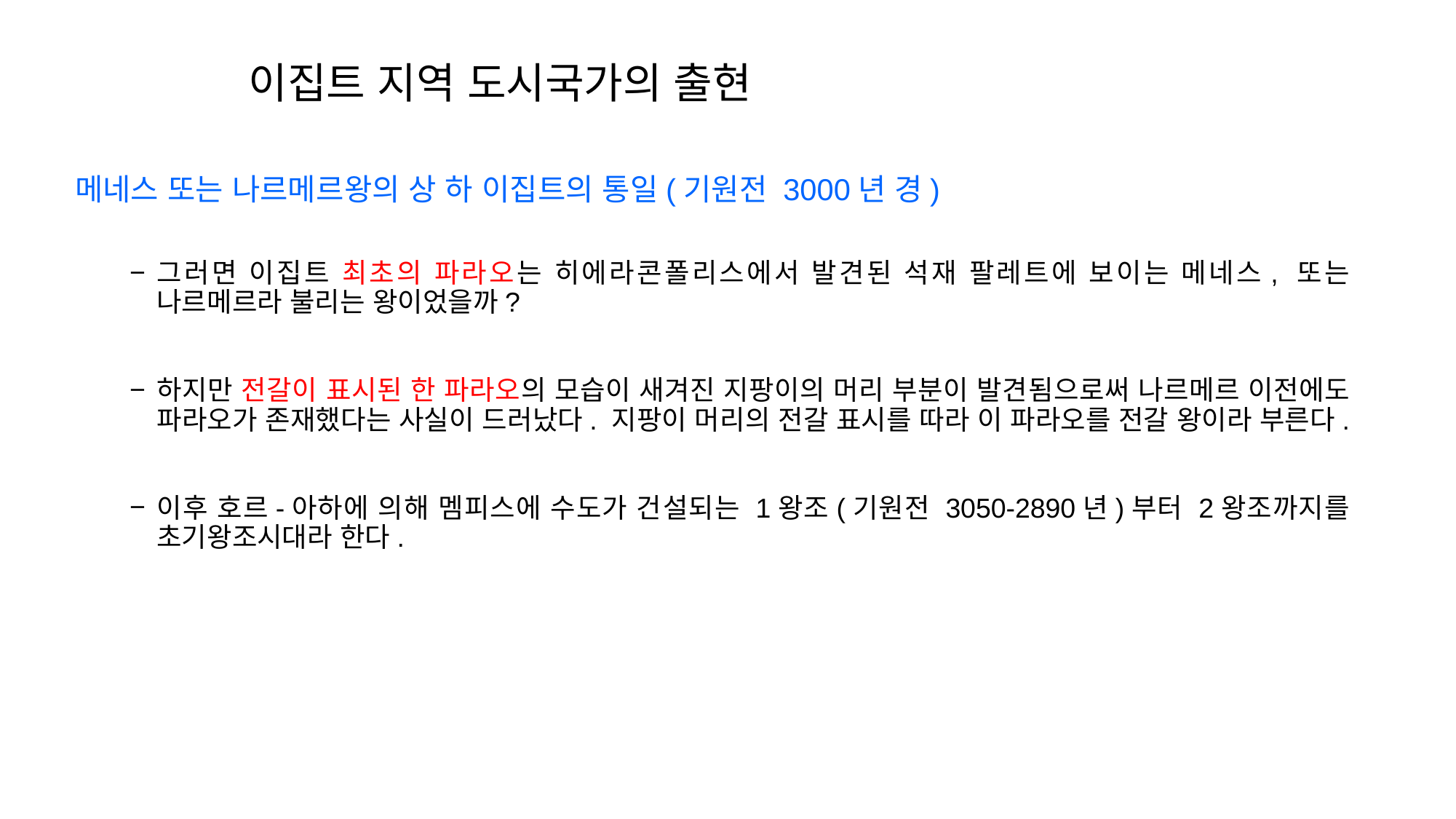

이집트 지역 도시국가의 출현
메네스 또는 나르메르왕의 상 하 이집트의 통일(기원전 3000년 경)

그러면 이집트 최초의 파라오는 히에라콘폴리스에서 발견된 석재 팔레트에 보이는 메네스, 또는 나르메르라 불리는 왕이었을까?

하지만 전갈이 표시된 한 파라오의 모습이 새겨진 지팡이의 머리 부분이 발견됨으로써 나르메르 이전에도 파라오가 존재했다는 사실이 드러났다. 지팡이 머리의 전갈 표시를 따라 이 파라오를 전갈 왕이라 부른다.

이후 호르-아하에 의해 멤피스에 수도가 건설되는 1왕조(기원전 3050-2890년)부터 2왕조까지를 초기왕조시대라 한다.